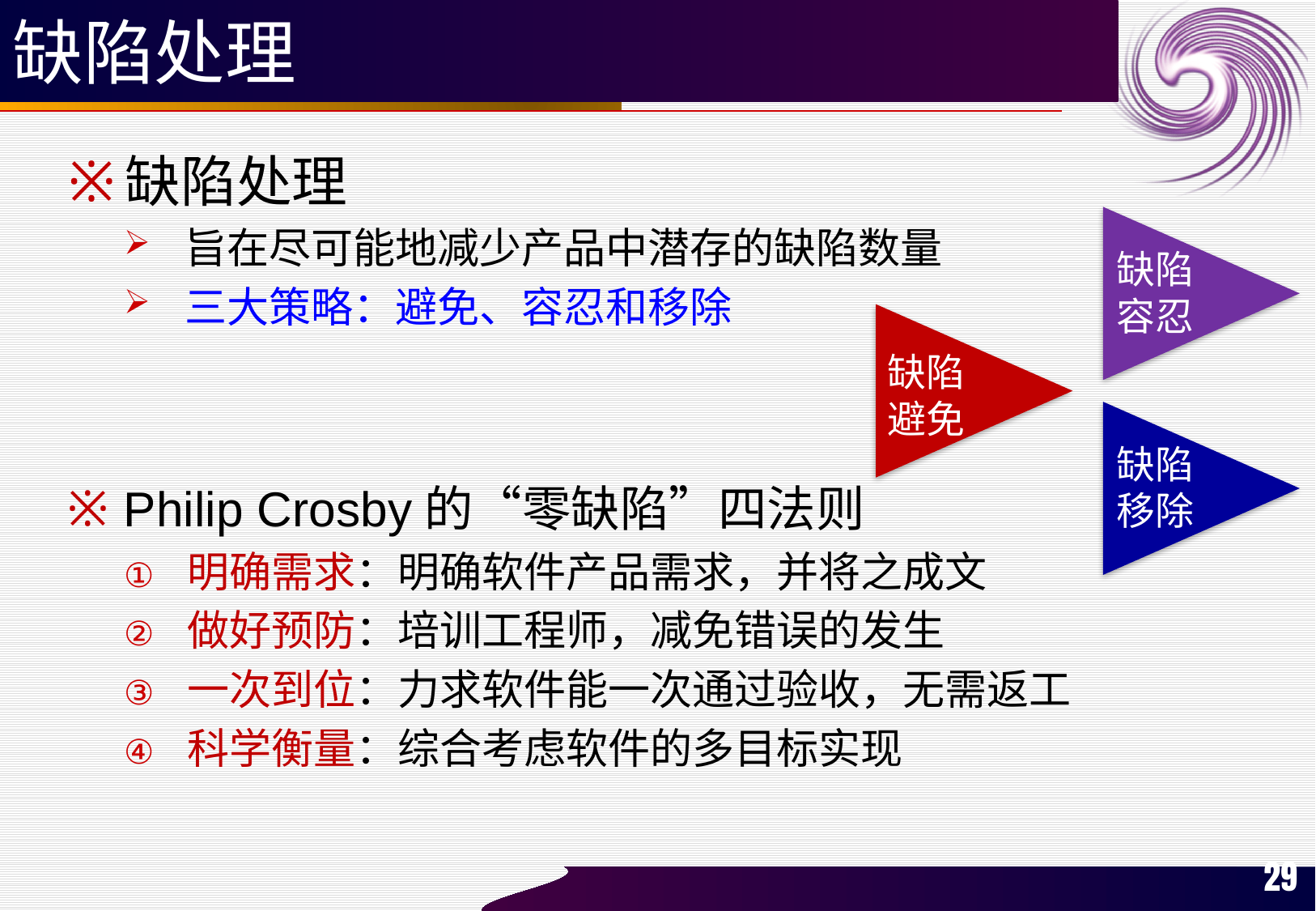

# 缺陷处理
缺陷处理
旨在尽可能地减少产品中潜存的缺陷数量
三大策略：避免、容忍和移除

Philip Crosby的“零缺陷”四法则
明确需求：明确软件产品需求，并将之成文
做好预防：培训工程师，减免错误的发生
一次到位：力求软件能一次通过验收，无需返工
科学衡量：综合考虑软件的多目标实现

缺陷
容忍

缺陷
避免

缺陷
移除
29